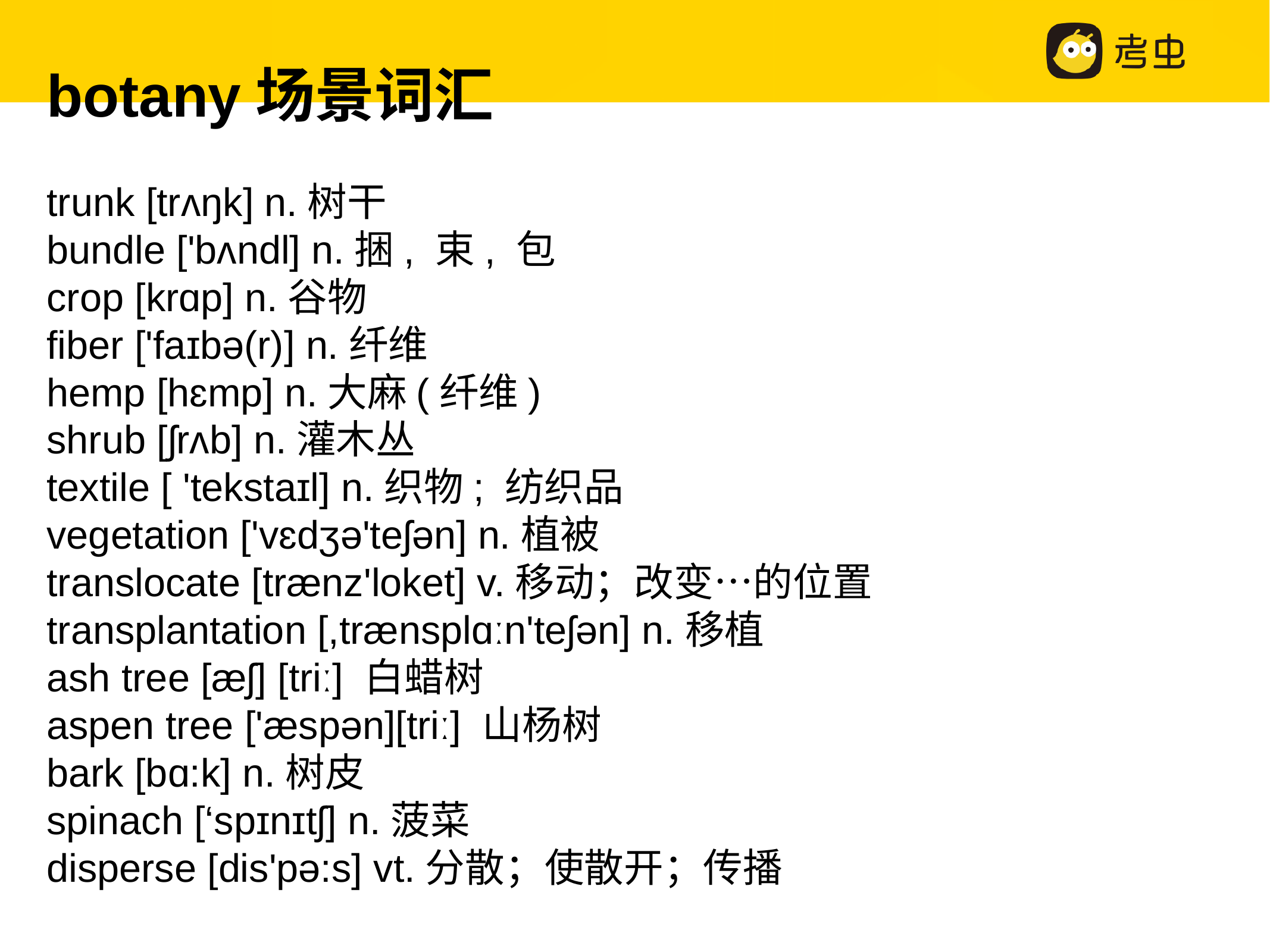

botany场景词汇

trunk [trʌŋk] n.树干
bundle ['bʌndl] n.捆, 束, 包
crop [krɑp] n.谷物
fiber ['faɪbə(r)] n.纤维
hemp [hɛmp] n.大麻(纤维)
shrub [ʃrʌb] n.灌木丛
textile [ 'tekstaɪl] n.织物; 纺织品
vegetation ['vɛdʒə'teʃən] n.植被
translocate [trænz'loket] v.移动；改变…的位置
transplantation [,trænsplɑːn'teʃən] n.移植
ash tree [æʃ] [triː] 白蜡树
aspen tree ['æspən][triː] 山杨树
bark [bɑ:k] n.树皮
spinach [‘spɪnɪtʃ] n.菠菜
disperse [dis'pə:s] vt.分散；使散开；传播